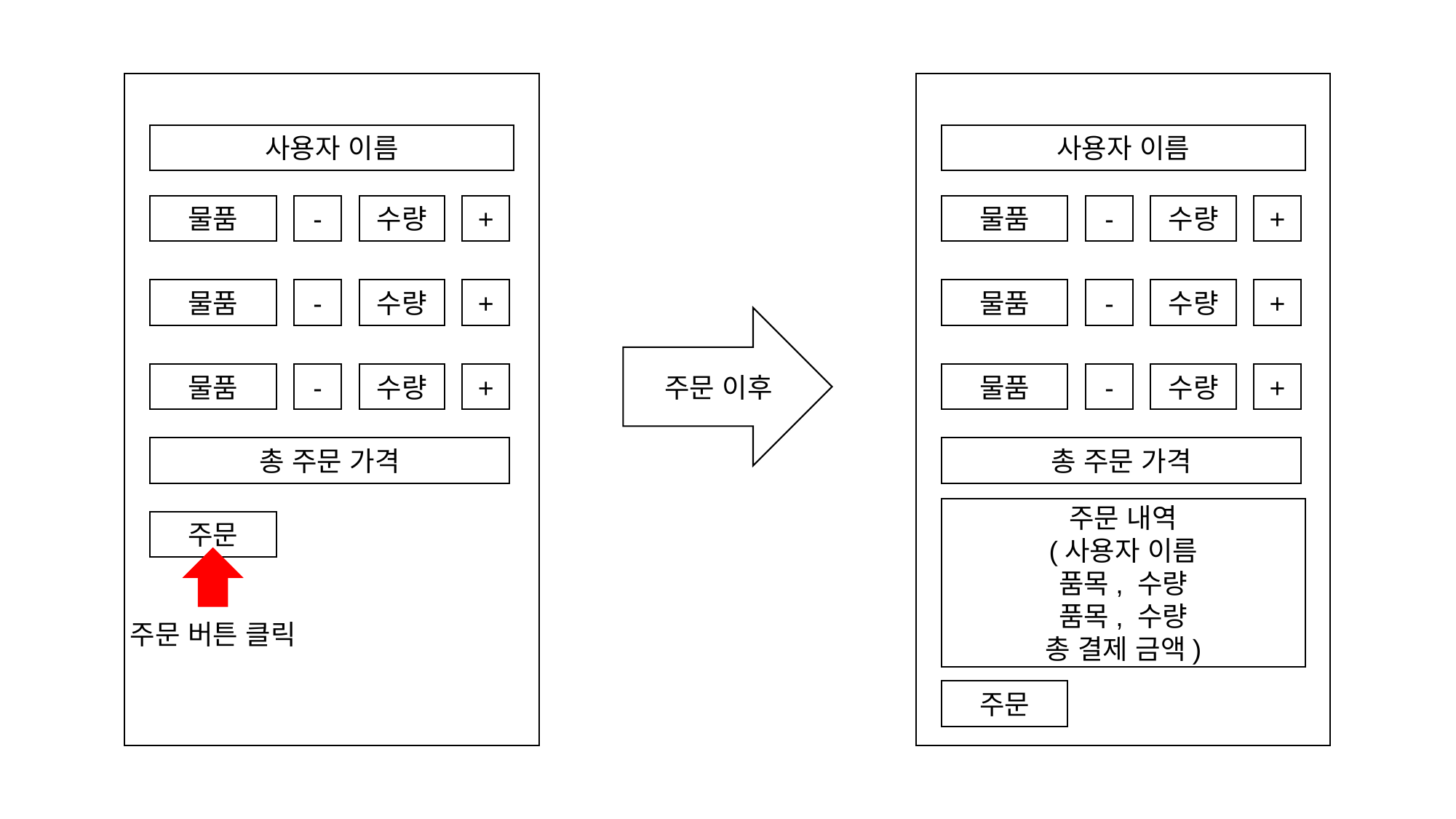

사용자 이름
사용자 이름
물품
-
수량
+
물품
-
수량
+
물품
-
수량
+
물품
-
수량
+
  주문 이후
물품
-
수량
+
물품
-
수량
+
총 주문 가격
총 주문 가격
주문 내역
(사용자 이름
품목, 수량
품목, 수량
총 결제 금액)
주문

주문 버튼 클릭
주문